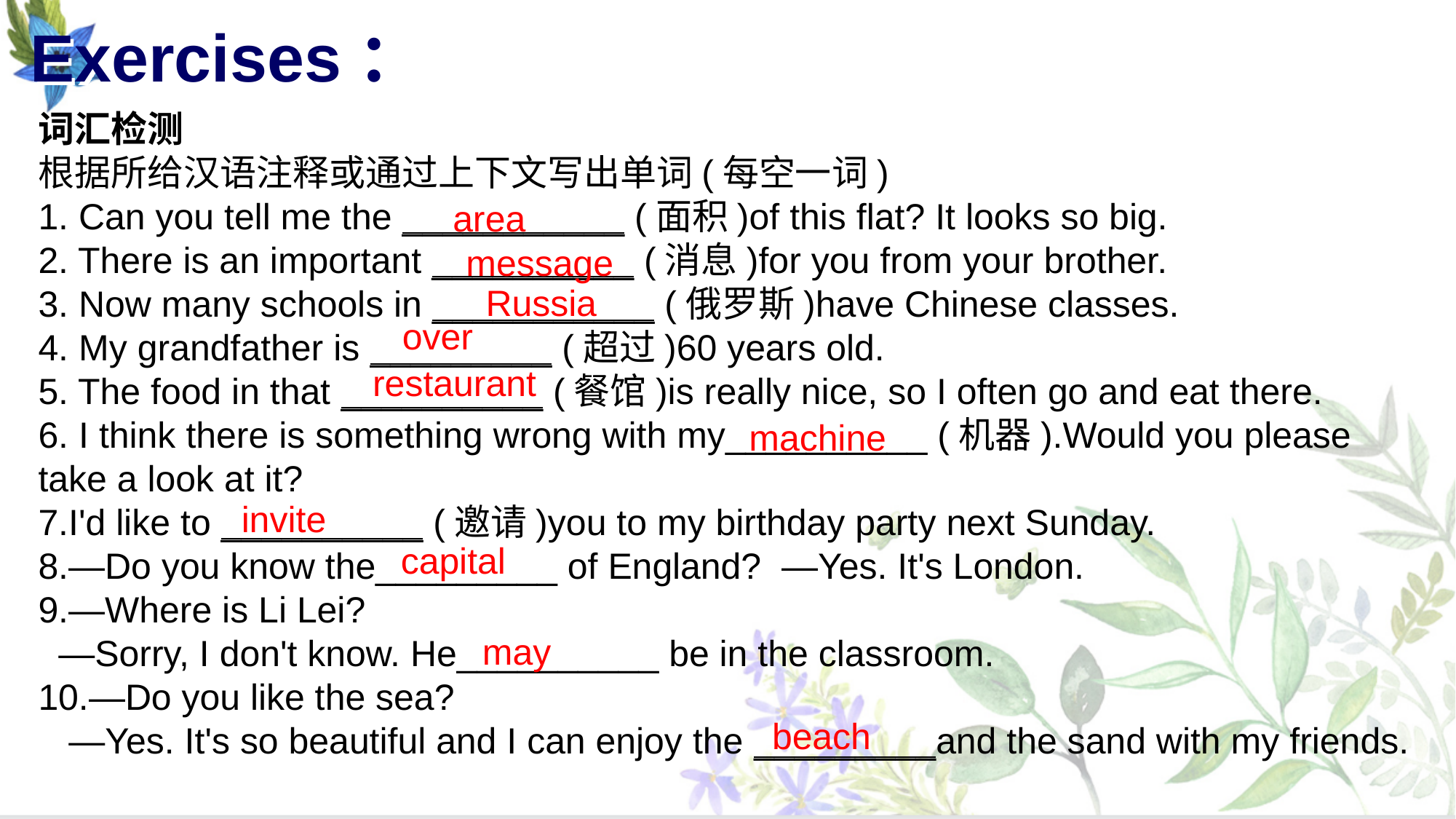

# Exercises：
词汇检测
根据所给汉语注释或通过上下文写出单词(每空一词)
1. Can you tell me the ___________ (面积)of this flat? It looks so big.
2. There is an important __________ (消息)for you from your brother.
3. Now many schools in ___________ (俄罗斯)have Chinese classes.
4. My grandfather is _________ (超过)60 years old.
5. The food in that __________ (餐馆)is really nice, so I often go and eat there.
6. I think there is something wrong with my__________ (机器).Would you please take a look at it?
7.I'd like to __________ (邀请)you to my birthday party next Sunday.
8.―Do you know the_________ of England?  ―Yes. It's London.
9.―Where is Li Lei?
  ―Sorry, I don't know. He__________ be in the classroom.
10.―Do you like the sea?
   ―Yes. It's so beautiful and I can enjoy the _________and the sand with my friends.
area
message
Russia
over
restaurant
machine
invite
capital
may
beach